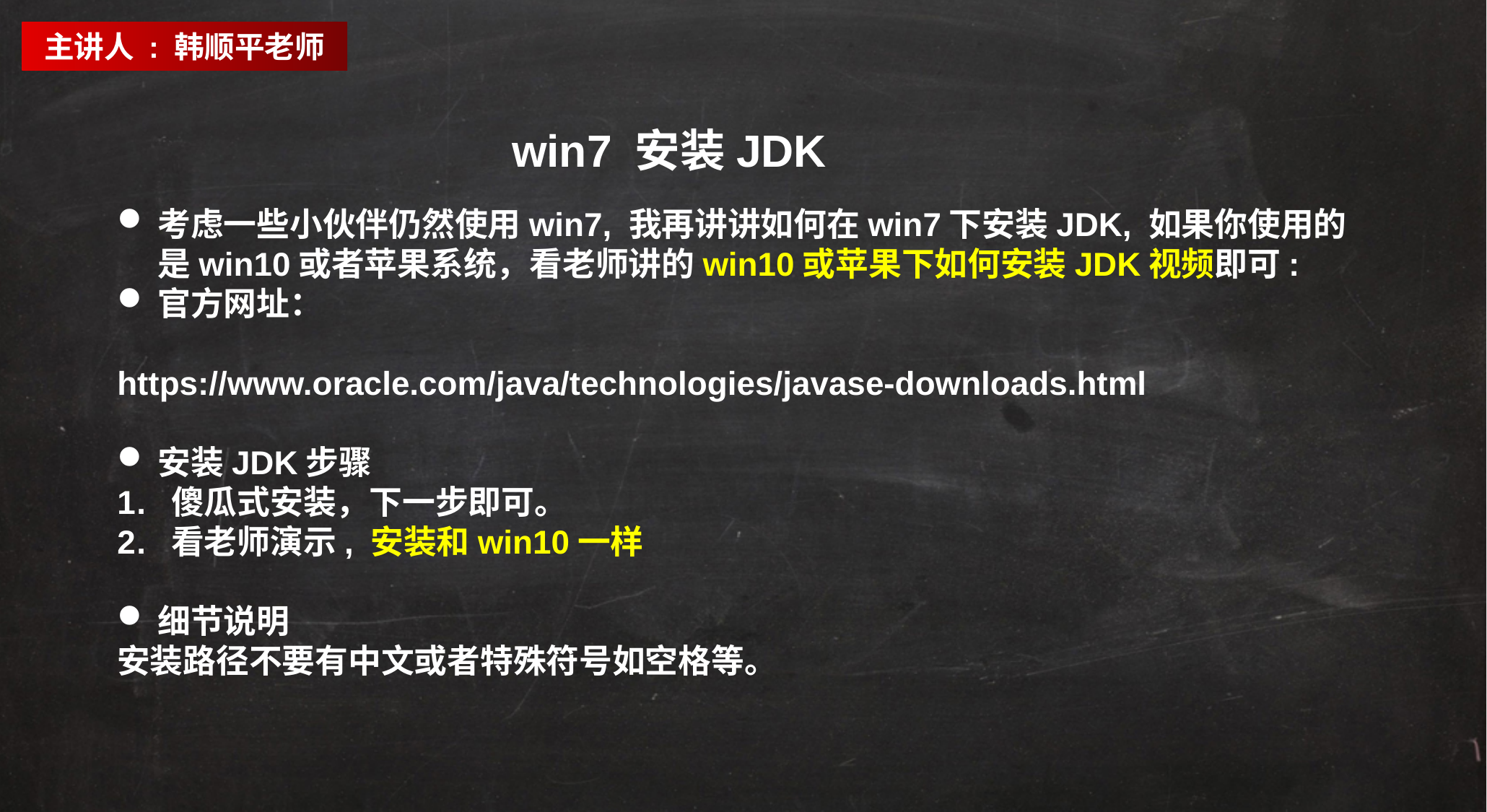

win7 安装JDK

考虑一些小伙伴仍然使用win7, 我再讲讲如何在win7下安装JDK, 如果你使用的是win10或者苹果系统，看老师讲的win10或苹果下如何安装JDK视频即可:
官方网址：

https://www.oracle.com/java/technologies/javase-downloads.html

安装JDK步骤
傻瓜式安装，下一步即可。
看老师演示, 安装和win10一样

细节说明
安装路径不要有中文或者特殊符号如空格等。